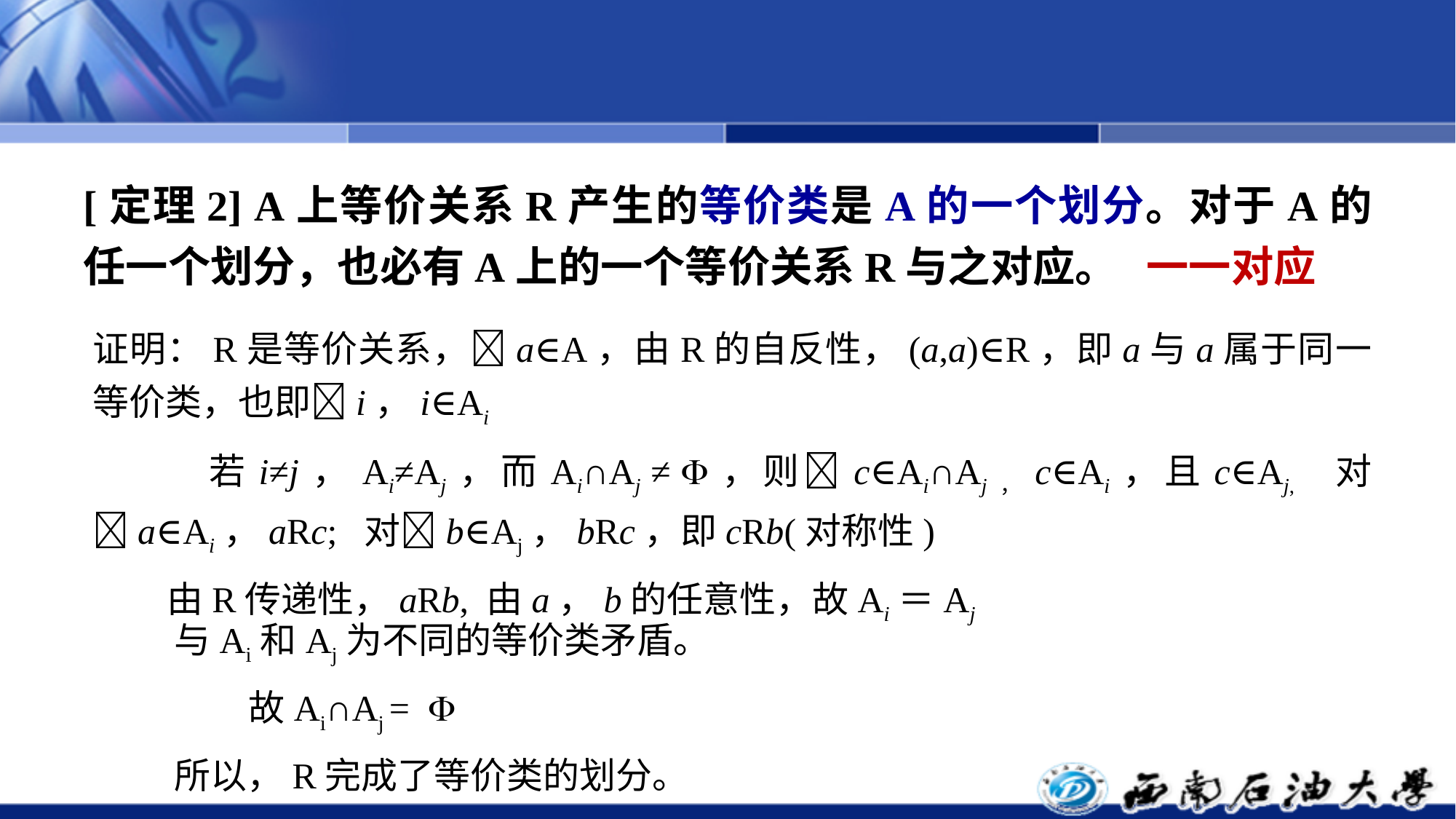

[定理2] A上等价关系R产生的等价类是A的一个划分。对于A的任一个划分，也必有A上的一个等价关系R与之对应。   一一对应
证明：R是等价关系，∀a∈A，由R的自反性，(a,a)∈R，即a与a属于同一等价类，也即∃i，i∈Ai
        若i≠j，Ai≠Aj，而Ai∩Aj ≠ Φ，则∃c∈Ai∩Aj，c∈Ai，且c∈Aj,  对∀a∈Ai，aRc;  对∀b∈Aj，bRc，即cRb(对称性)
        由R传递性，aRb, 由a，b的任意性，故Ai＝Aj
与Ai和Aj为不同的等价类矛盾。
        故Ai∩Aj =  Φ
所以，R完成了等价类的划分。